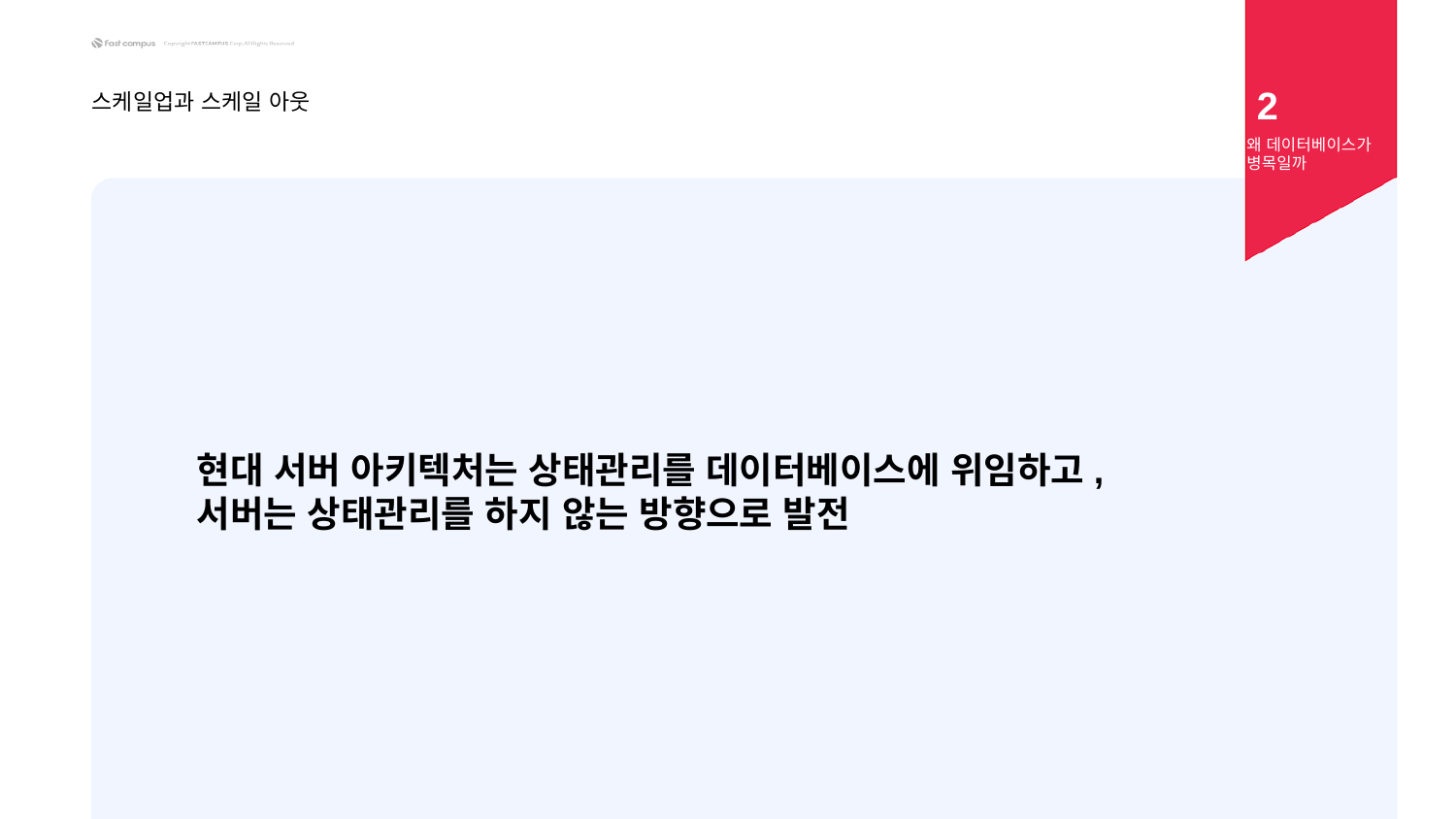

2
스케일업과 스케일 아웃
왜 데이터베이스가 병목일까
현대 서버 아키텍처는 상태관리를 데이터베이스에 위임하고,
서버는 상태관리를 하지 않는 방향으로 발전